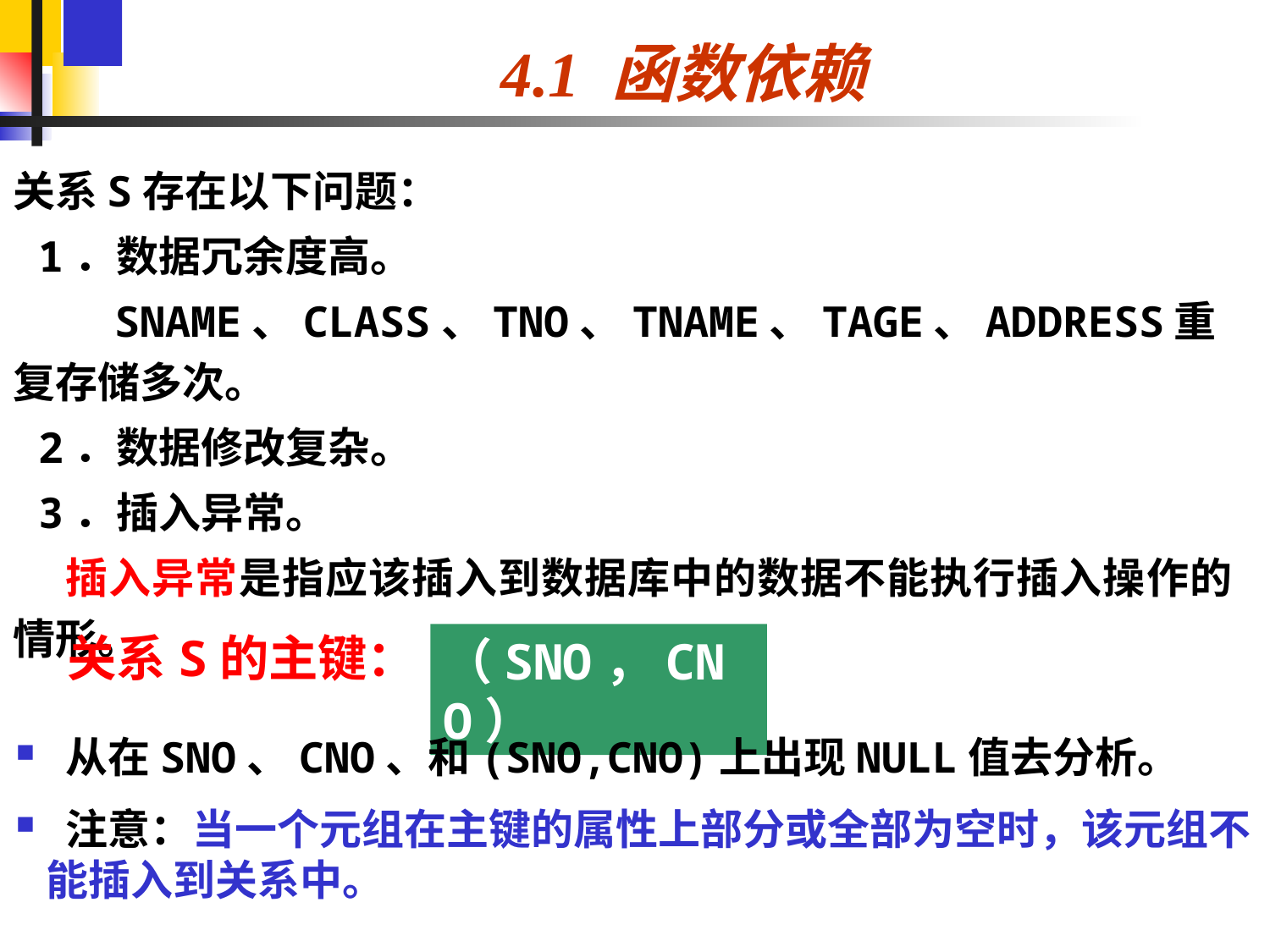

# 4.1 函数依赖
关系S存在以下问题：
 1．数据冗余度高。
    SNAME、CLASS、TNO、TNAME、TAGE、ADDRESS重复存储多次。
 2．数据修改复杂。
 3．插入异常。
    插入异常是指应该插入到数据库中的数据不能执行插入操作的情形。

关系S的主键：
（SNO，CNO）
 从在SNO、CNO、和(SNO,CNO)上出现NULL值去分析。
 注意：当一个元组在主键的属性上部分或全部为空时，该元组不能插入到关系中。